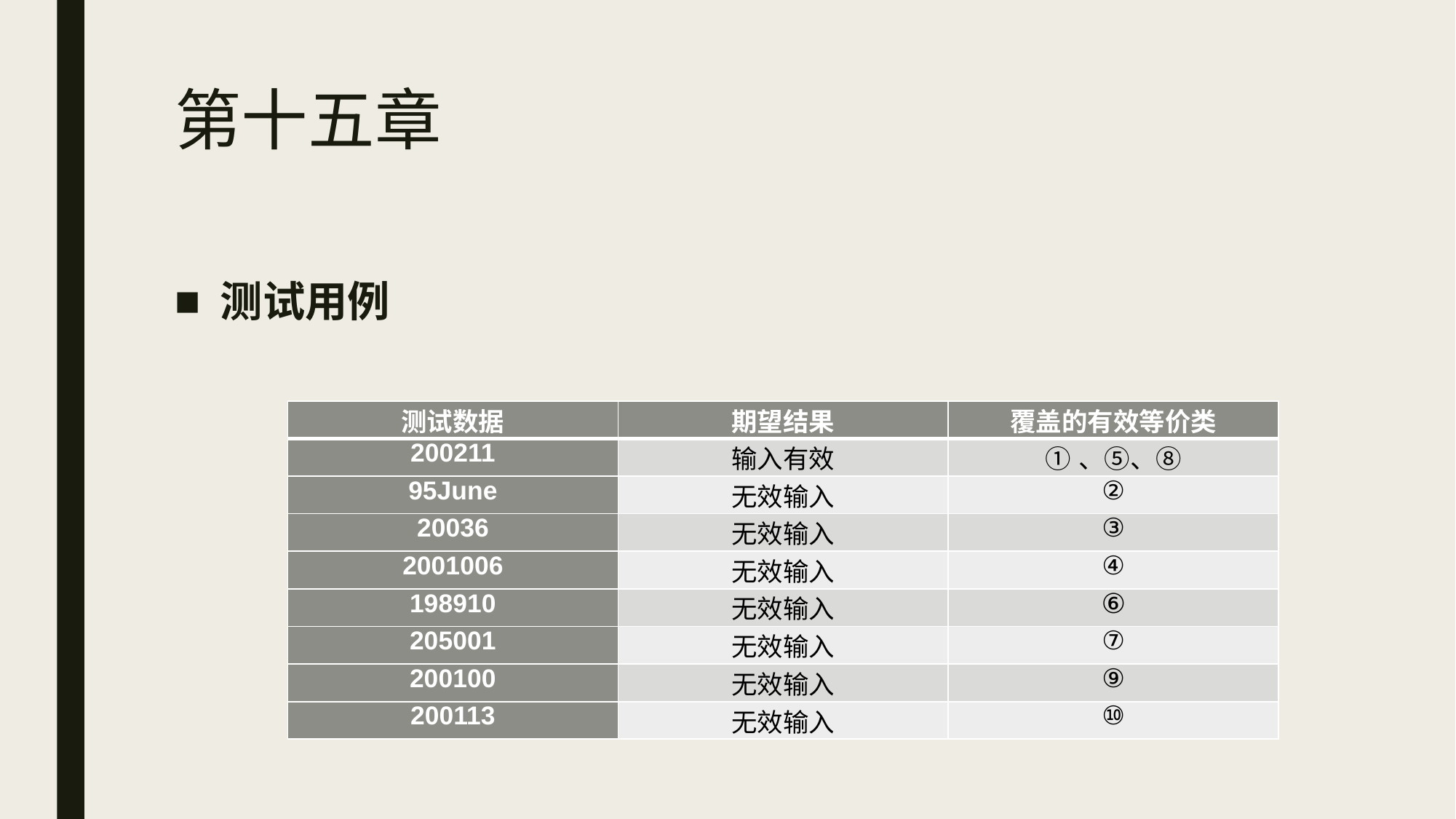

# 第十五章
测试用例
| 测试数据 | 期望结果 | 覆盖的有效等价类 |
| --- | --- | --- |
| 200211 | 输入有效 | ①、⑤、⑧ |
| 95June | 无效输入 | ② |
| 20036 | 无效输入 | ③ |
| 2001006 | 无效输入 | ④ |
| 198910 | 无效输入 | ⑥ |
| 205001 | 无效输入 | ⑦ |
| 200100 | 无效输入 | ⑨ |
| 200113 | 无效输入 | ⑩ |